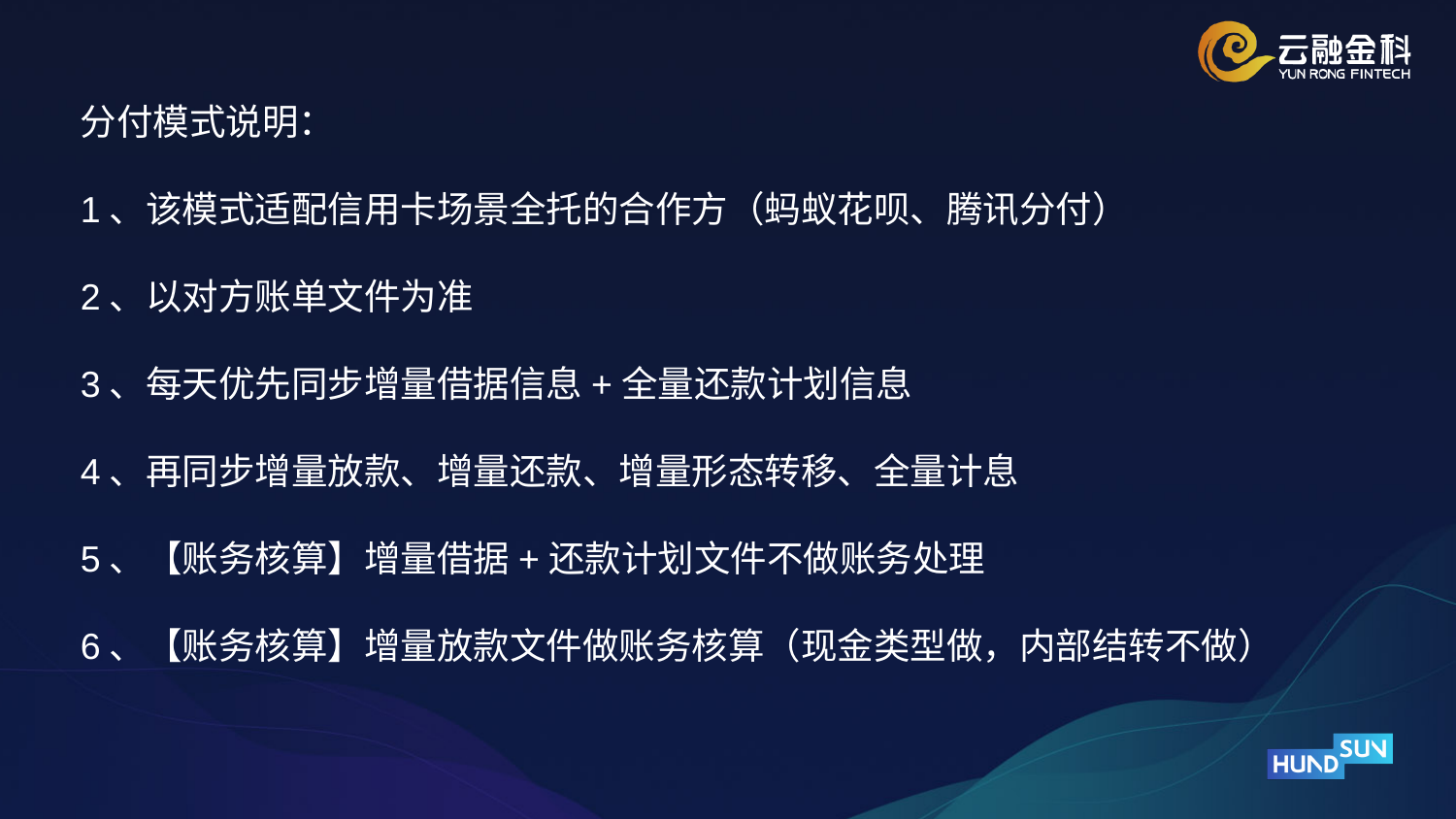

分付模式说明：

1、该模式适配信用卡场景全托的合作方（蚂蚁花呗、腾讯分付）

2、以对方账单文件为准

3、每天优先同步增量借据信息+全量还款计划信息

4、再同步增量放款、增量还款、增量形态转移、全量计息

5、【账务核算】增量借据+还款计划文件不做账务处理

6、【账务核算】增量放款文件做账务核算（现金类型做，内部结转不做）